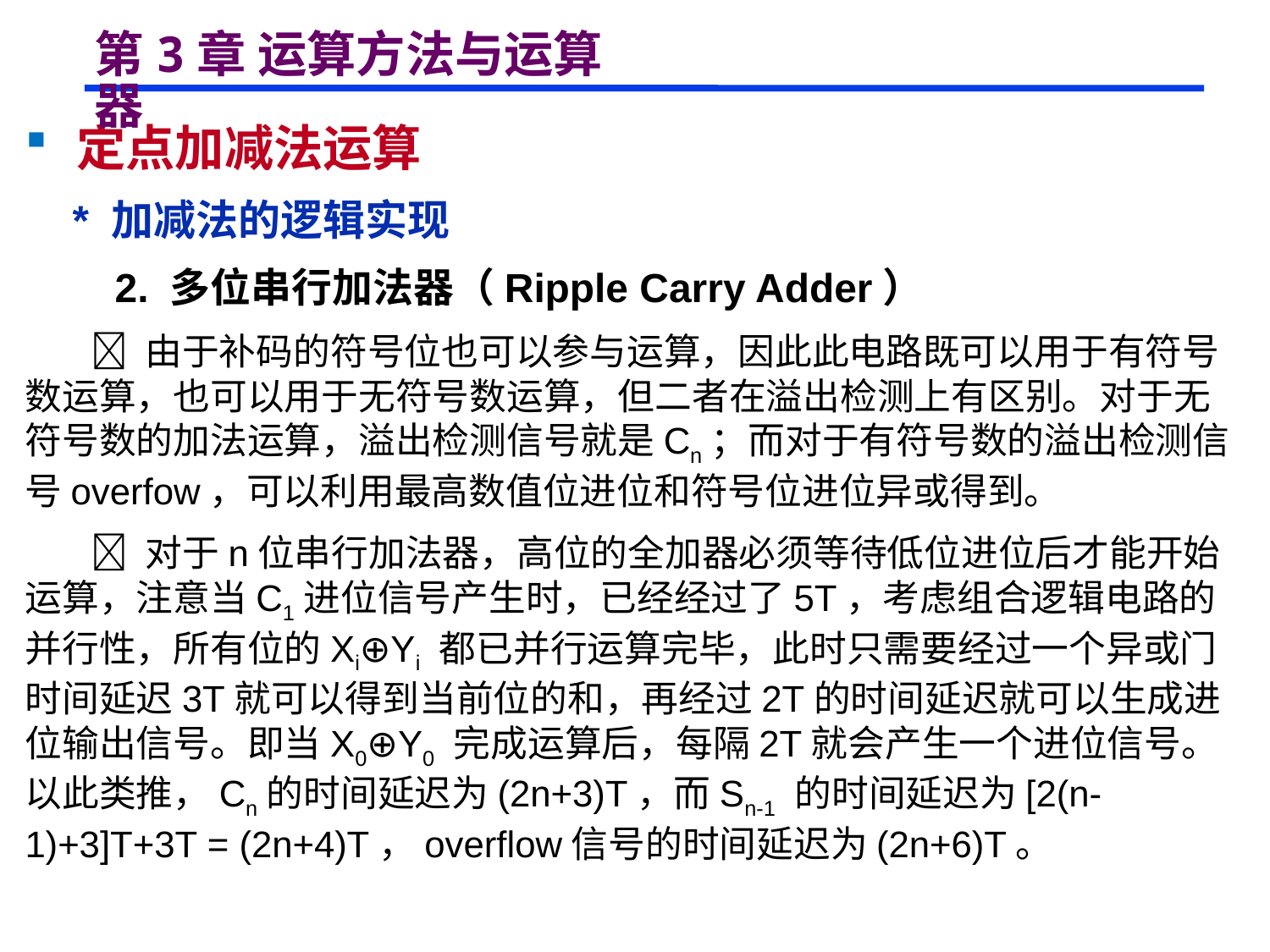

# 第3章 运算方法与运算器
 定点加减法运算
    * 加减法的逻辑实现
        2. 多位串行加法器（Ripple Carry Adder）
        • 由于补码的符号位也可以参与运算，因此此电路既可以用于有符号数运算，也可以用于无符号数运算，但二者在溢出检测上有区别。对于无符号数的加法运算，溢出检测信号就是Cn；而对于有符号数的溢出检测信号overfow，可以利用最高数值位进位和符号位进位异或得到。
        • 对于n位串行加法器，高位的全加器必须等待低位进位后才能开始运算，注意当C1进位信号产生时，已经经过了5T，考虑组合逻辑电路的并行性，所有位的Xi⊕Yi 都已并行运算完毕，此时只需要经过一个异或门时间延迟3T就可以得到当前位的和，再经过2T的时间延迟就可以生成进位输出信号。即当X0⊕Y0 完成运算后，每隔2T就会产生一个进位信号。以此类推，Cn的时间延迟为(2n+3)T，而Sn-1 的时间延迟为[2(n-1)+3]T+3T = (2n+4)T，overflow信号的时间延迟为(2n+6)T。